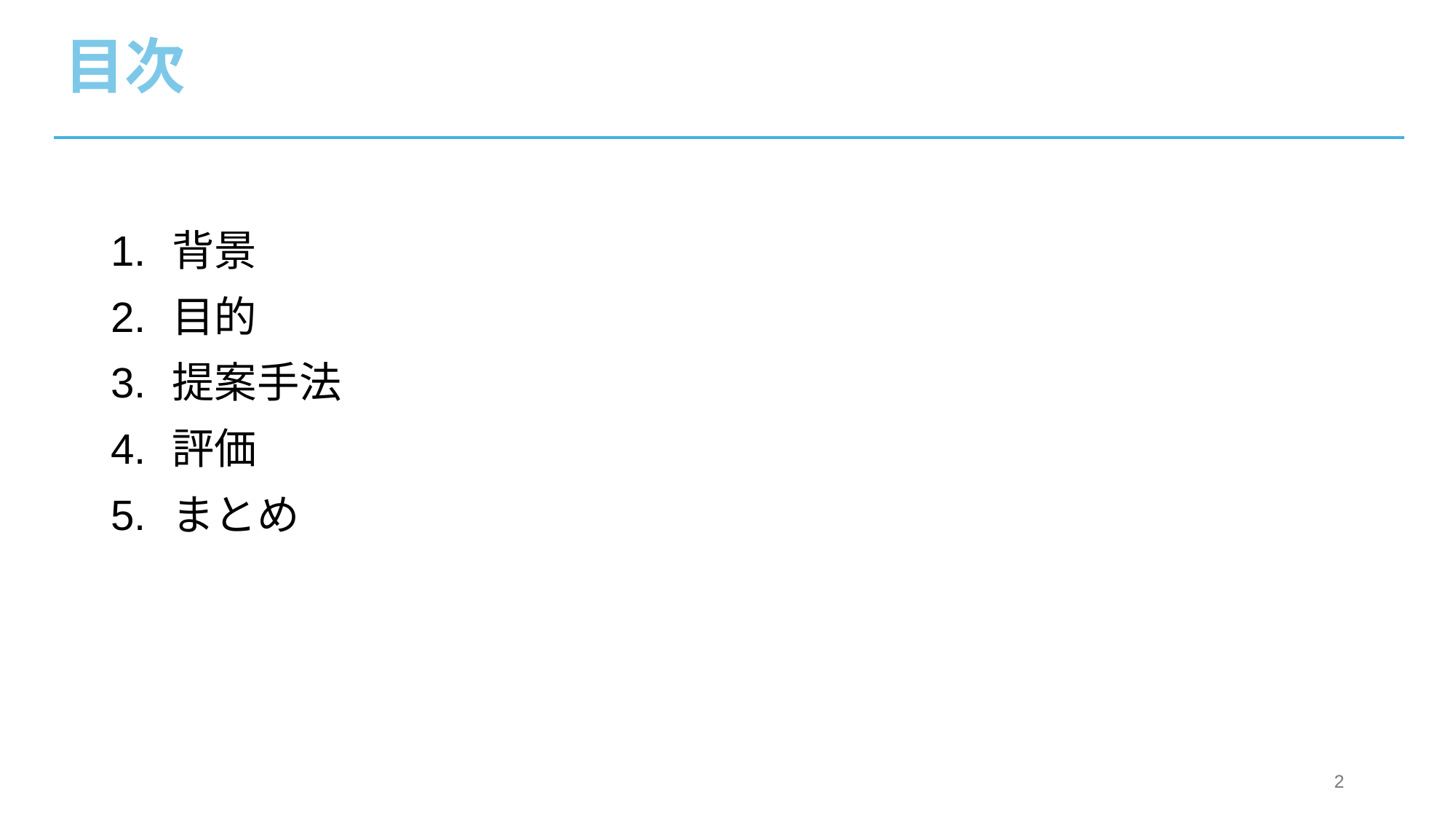

# 目次
背景
目的
提案手法
評価
まとめ
2
アジェンダ的なのを載せる
結論を先に載せてしまうのもあり